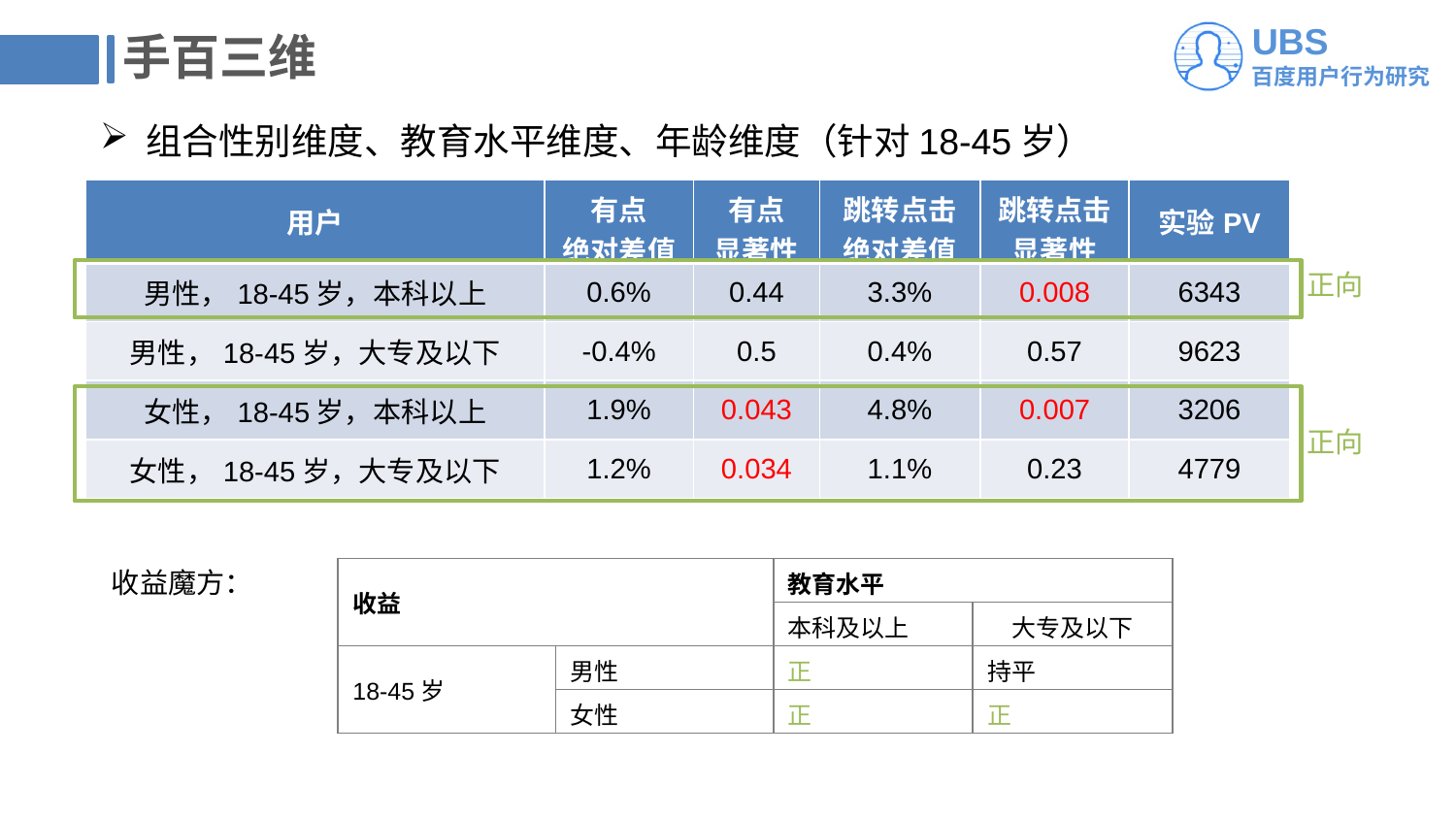

# 手百三维

组合性别维度、教育水平维度、年龄维度（针对18-45岁）
| 用户 | 有点 绝对差值 | 有点 显著性 | 跳转点击 绝对差值 | 跳转点击 显著性 | 实验PV |
| --- | --- | --- | --- | --- | --- |
| 男性，18-45岁，本科以上 | 0.6% | 0.44 | 3.3% | 0.008 | 6343 |
| 男性，18-45岁，大专及以下 | -0.4% | 0.5 | 0.4% | 0.57 | 9623 |
| 女性，18-45岁，本科以上 | 1.9% | 0.043 | 4.8% | 0.007 | 3206 |
| 女性，18-45岁，大专及以下 | 1.2% | 0.034 | 1.1% | 0.23 | 4779 |

正向

正向
| 收益 |  | 教育水平 |  |
| --- | --- | --- | --- |
|  |  | 本科及以上 | 大专及以下 |
| 18-45岁 | 男性 | 正 | 持平 |
|  | 女性 | 正 | 正 |
收益魔方：